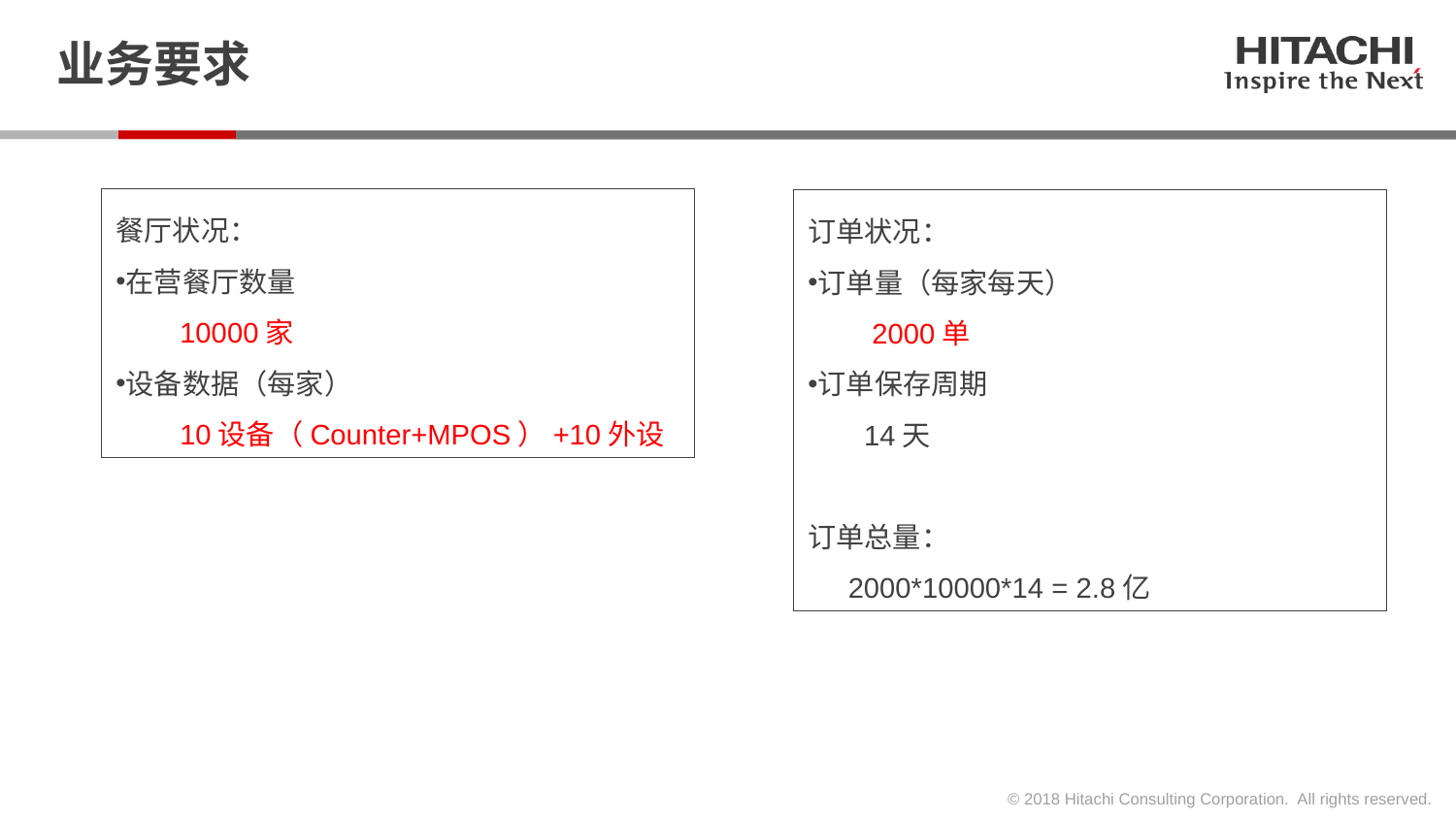

# 业务要求
餐厅状况：
在营餐厅数量
        10000家
设备数据（每家）
        10设备（Counter+MPOS）+10外设
订单状况：
订单量（每家每天）
        2000单
订单保存周期
       14天

订单总量：
     2000*10000*14 = 2.8亿